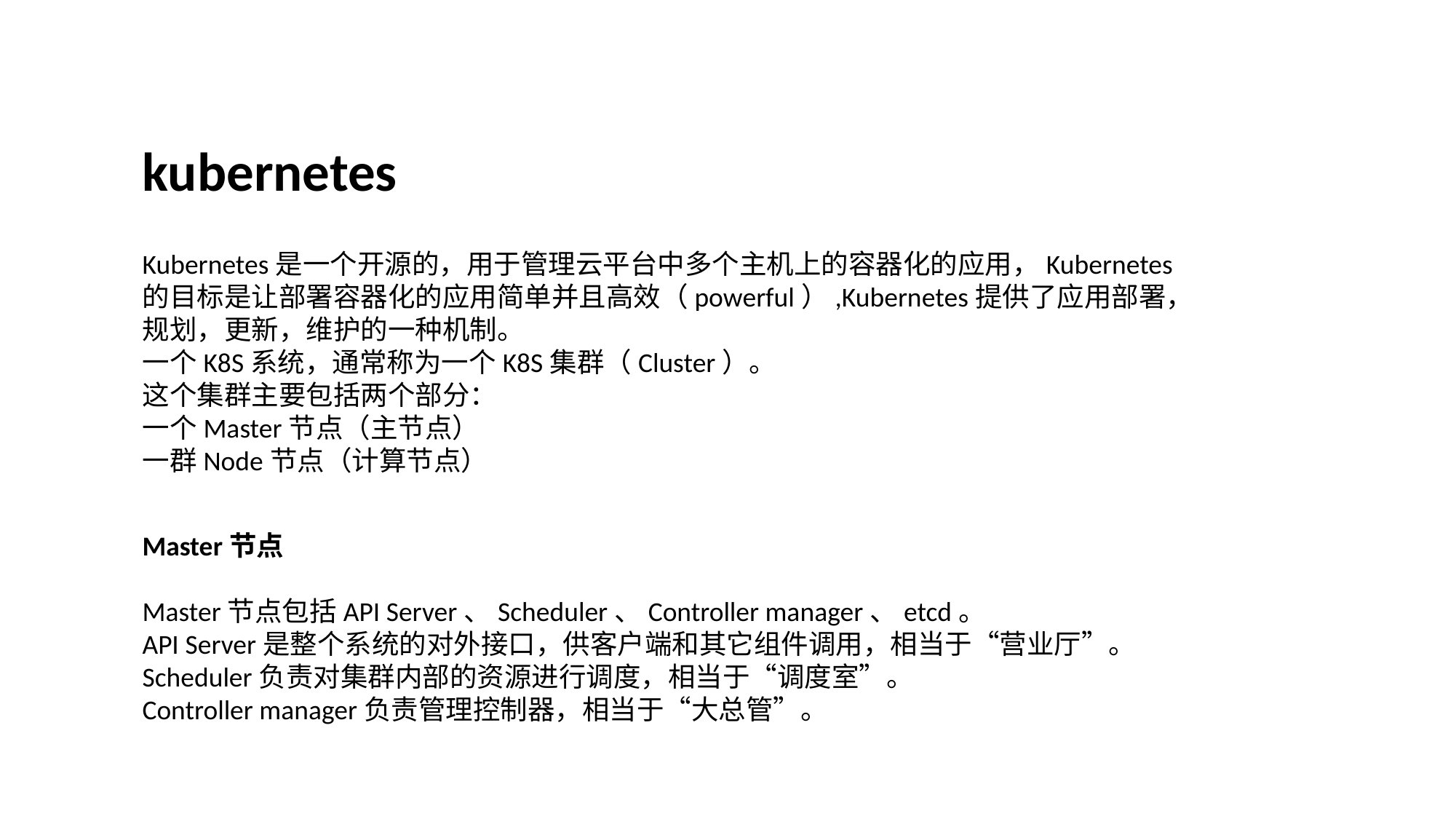

kubernetes

Kubernetes是一个开源的，用于管理云平台中多个主机上的容器化的应用，Kubernetes的目标是让部署容器化的应用简单并且高效（powerful）,Kubernetes提供了应用部署，规划，更新，维护的一种机制。
一个K8S系统，通常称为一个K8S集群（Cluster）。
这个集群主要包括两个部分：
一个Master节点（主节点）
一群Node节点（计算节点）
Master节点
Master节点包括API Server、Scheduler、Controller manager、etcd。
API Server是整个系统的对外接口，供客户端和其它组件调用，相当于“营业厅”。
Scheduler负责对集群内部的资源进行调度，相当于“调度室”。
Controller manager负责管理控制器，相当于“大总管”。